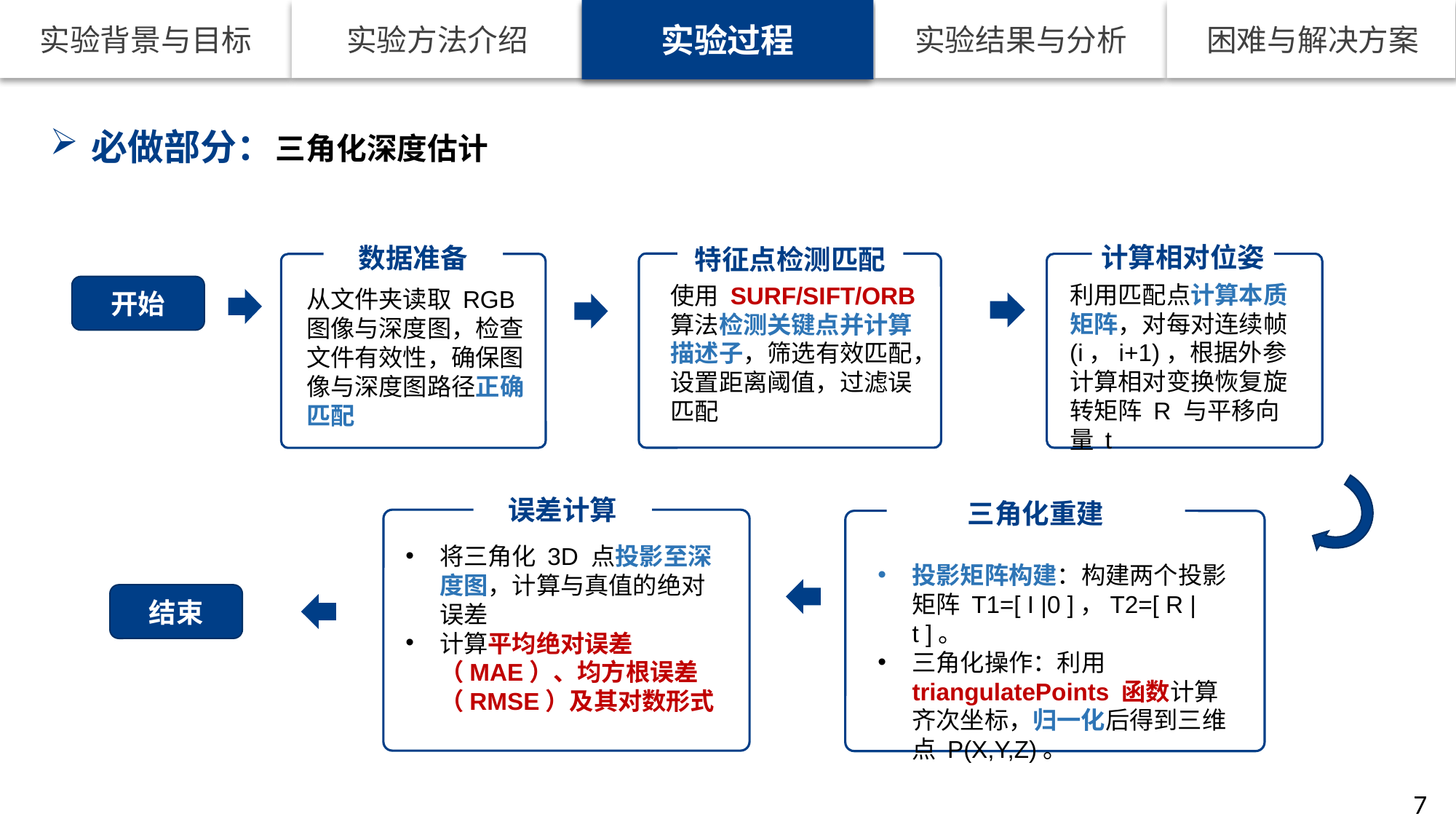

实验过程
必做部分：
三角化深度估计
计算相对位姿
数据准备

从文件夹读取 RGB 图像与深度图，检查文件有效性，确保图像与深度图路径正确匹配
特征点检测匹配

使用 SURF/SIFT/ORB 算法检测关键点并计算描述子，筛选有效匹配，设置距离阈值，过滤误匹配

利用匹配点计算本质矩阵，对每对连续帧(i，i+1)，根据外参计算相对变换恢复旋转矩阵 R 与平移向量 t
开始

误差计算

三角化重建

将三角化 3D 点投影至深度图，计算与真值的绝对误差
计算平均绝对误差（MAE）、均方根误差（RMSE）及其对数形式
投影矩阵构建：构建两个投影矩阵 T1=[ I |0 ]，T2=[ R |t ]。
三角化操作：利用 triangulatePoints 函数计算齐次坐标，归一化后得到三维点 P(X,Y,Z)。

结束

7